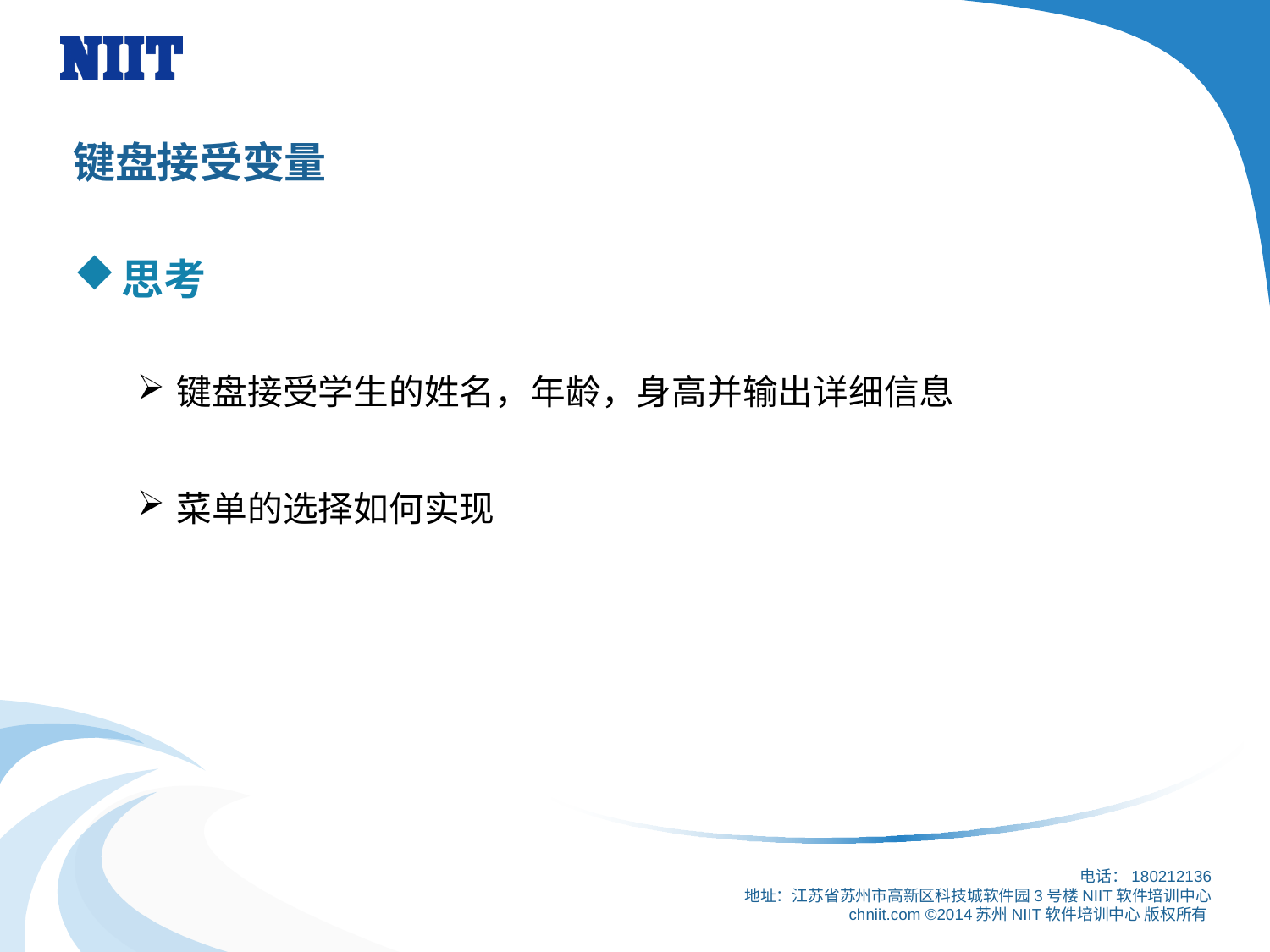

# 键盘接受变量
思考

键盘接受学生的姓名，年龄，身高并输出详细信息

菜单的选择如何实现